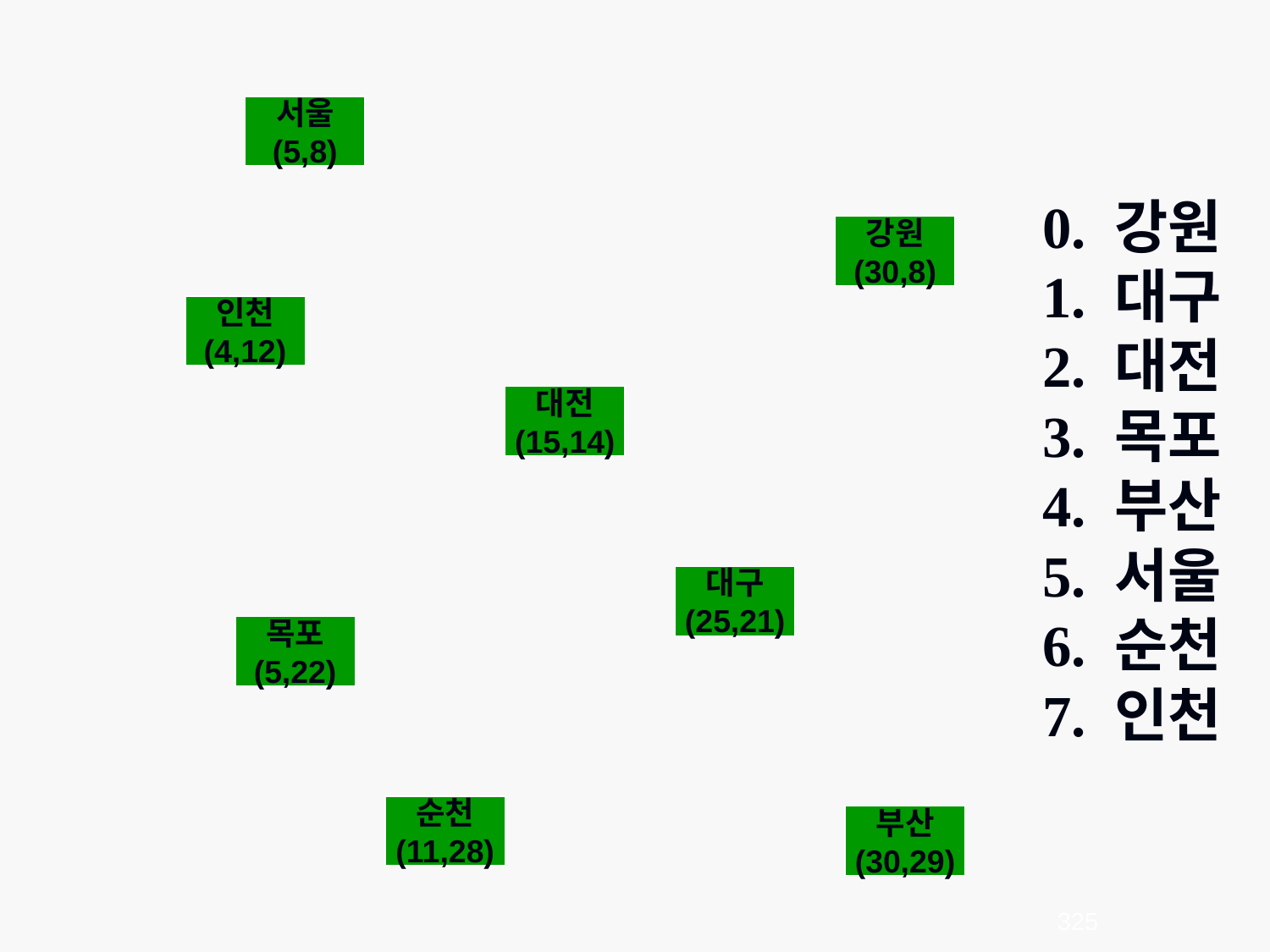

서울
(5,8)
0. 강원
1. 대구
2. 대전
3. 목포
4. 부산
5. 서울
6. 순천
7. 인천
강원
(30,8)
인천
(4,12)
대전
(15,14)
대구
(25,21)
목포
(5,22)
순천
(11,28)
부산
(30,29)
325